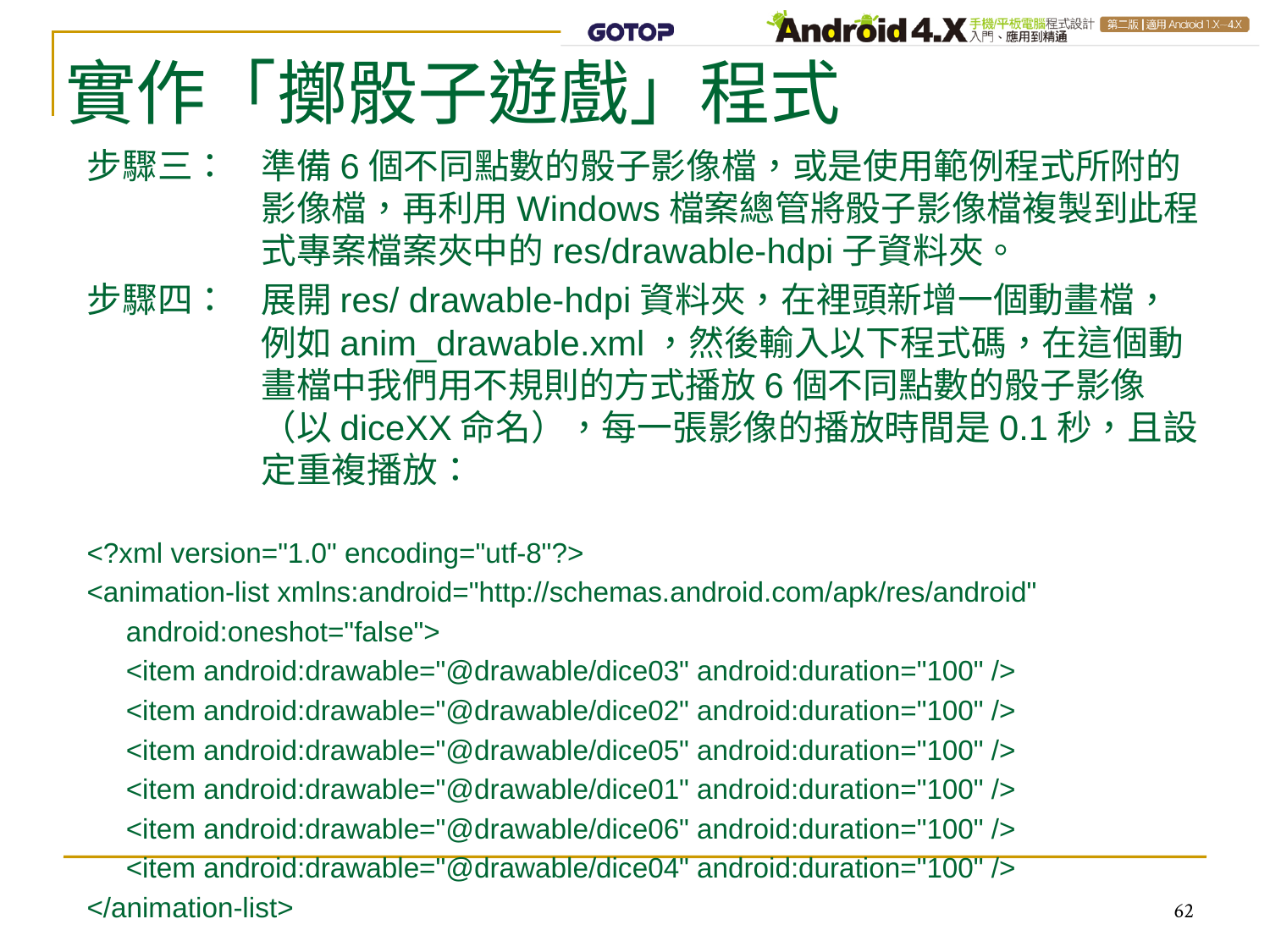

實作「擲骰子遊戲」程式
步驟三：	準備6個不同點數的骰子影像檔，或是使用範例程式所附的影像檔，再利用Windows檔案總管將骰子影像檔複製到此程式專案檔案夾中的res/drawable-hdpi子資料夾。
步驟四：	展開res/ drawable-hdpi資料夾，在裡頭新增一個動畫檔，例如anim_drawable.xml，然後輸入以下程式碼，在這個動畫檔中我們用不規則的方式播放6個不同點數的骰子影像（以diceXX命名），每一張影像的播放時間是0.1秒，且設定重複播放：

<?xml version="1.0" encoding="utf-8"?>
<animation-list xmlns:android="http://schemas.android.com/apk/res/android"
     android:oneshot="false">
     <item android:drawable="@drawable/dice03" android:duration="100" />
     <item android:drawable="@drawable/dice02" android:duration="100" />
     <item android:drawable="@drawable/dice05" android:duration="100" />
     <item android:drawable="@drawable/dice01" android:duration="100" />
     <item android:drawable="@drawable/dice06" android:duration="100" />
     <item android:drawable="@drawable/dice04" android:duration="100" />
</animation-list>
62